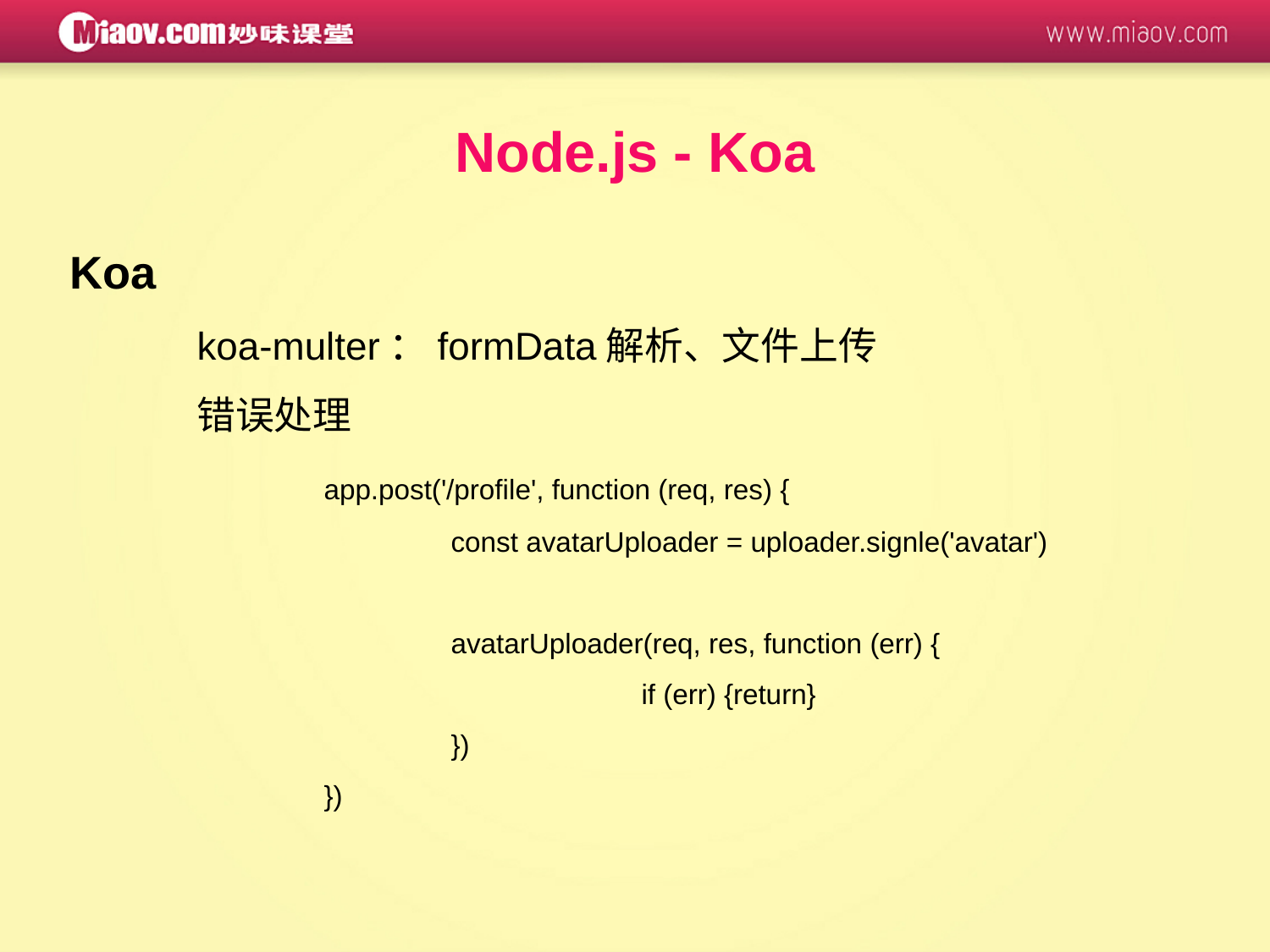

Node.js - Koa
Koa
	koa-multer：formData解析、文件上传
	错误处理
		app.post('/profile', function (req, res) {
			const avatarUploader = uploader.signle('avatar')

			avatarUploader(req, res, function (err) {
		if (err) {return}
	})
})